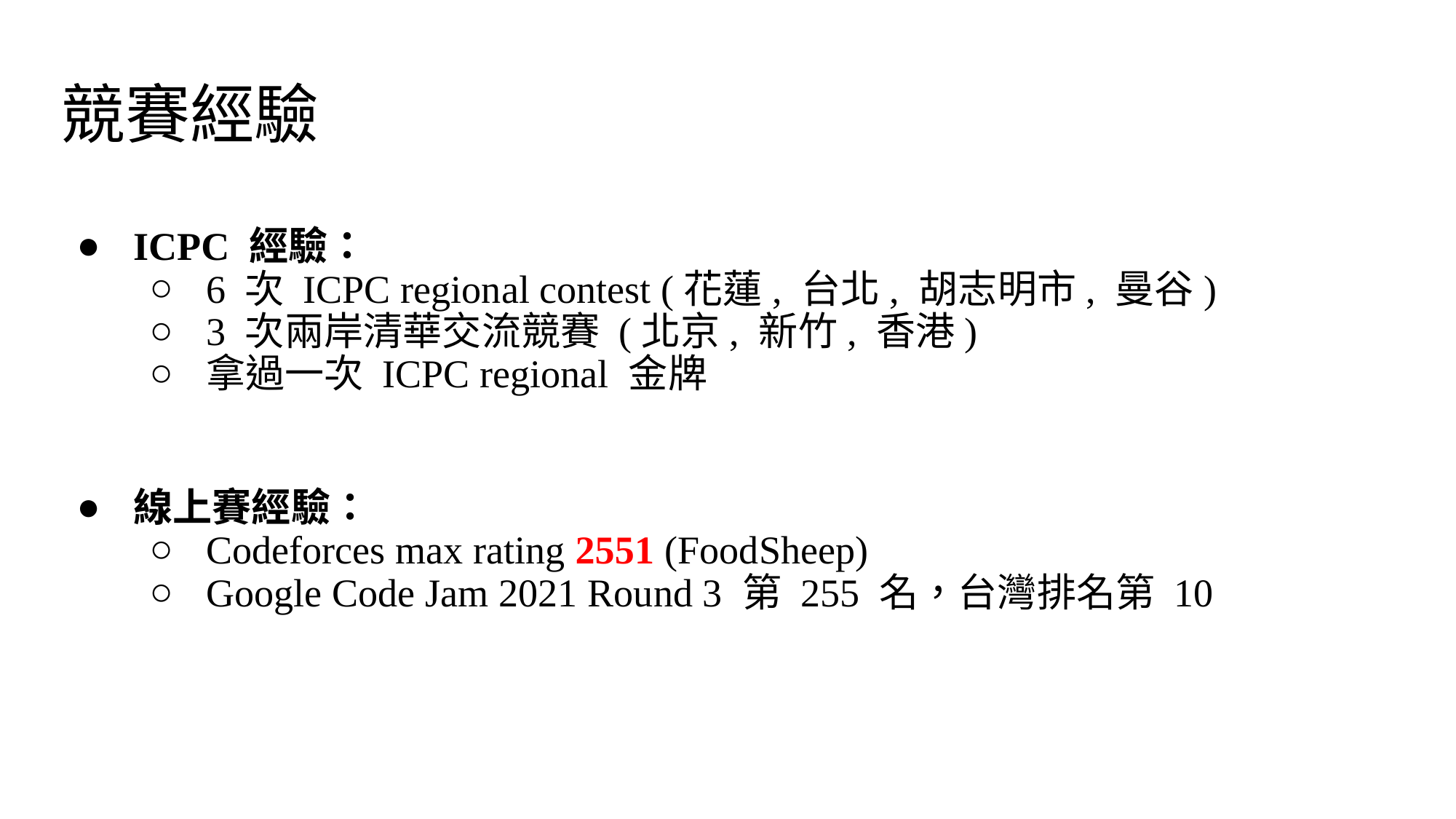

# 競賽經驗
ICPC 經驗：
6 次 ICPC regional contest (花蓮, 台北, 胡志明市, 曼谷)
3 次兩岸清華交流競賽 (北京, 新竹, 香港)
拿過一次 ICPC regional 金牌

線上賽經驗：
Codeforces max rating 2551 (FoodSheep)
Google Code Jam 2021 Round 3 第 255 名，台灣排名第 10